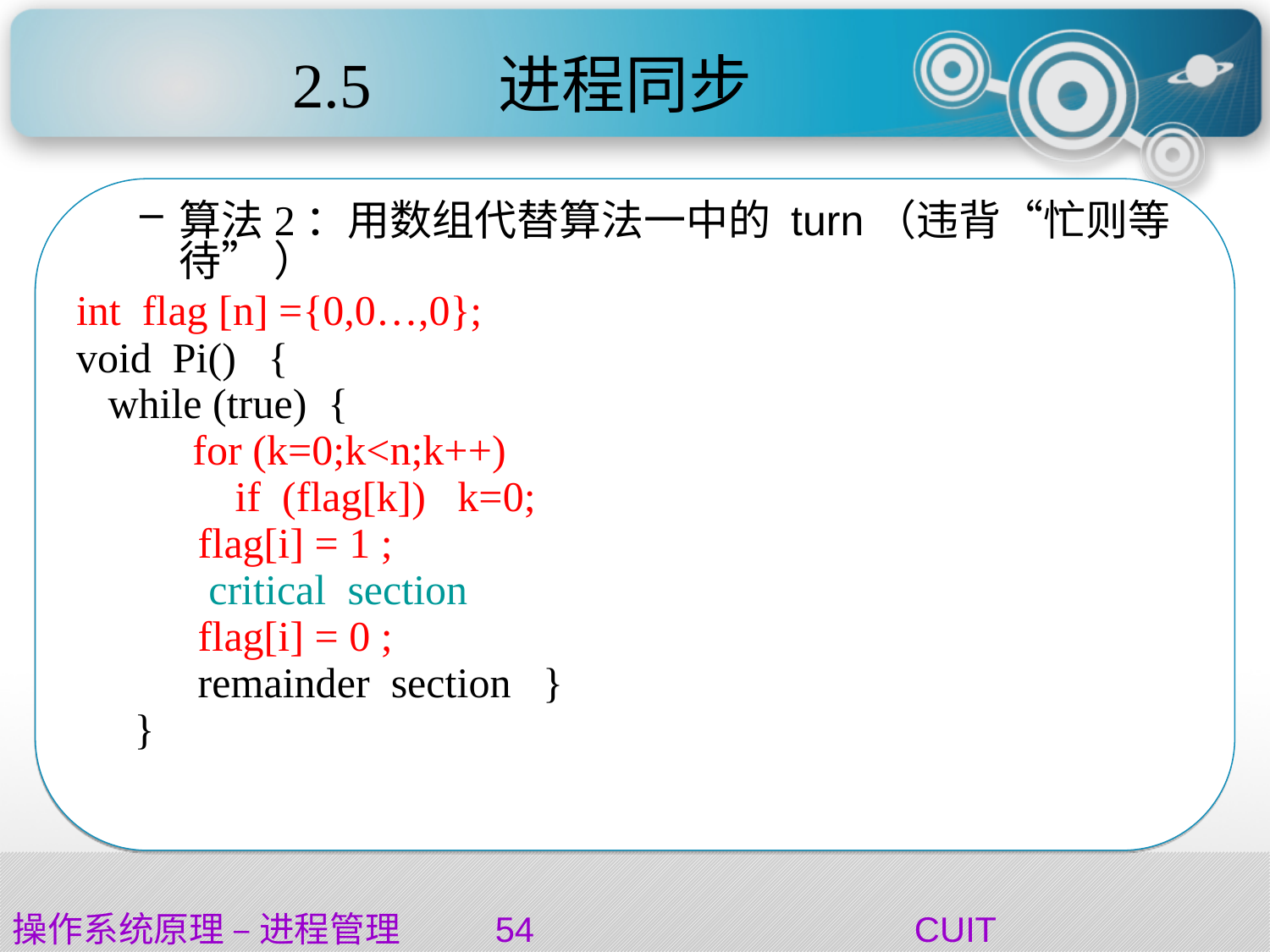

# 2.5	     进程同步
算法2：用数组代替算法一中的 turn（违背“忙则等待” ）
int  flag [n] ={0,0…,0};
void  Pi()   {
   while (true)  {
           for (k=0;k<n;k++)
               if  (flag[k])   k=0;
	       flag[i] = 1 ;
	        critical  section
	       flag[i] = 0 ;
	       remainder  section   }
	 }